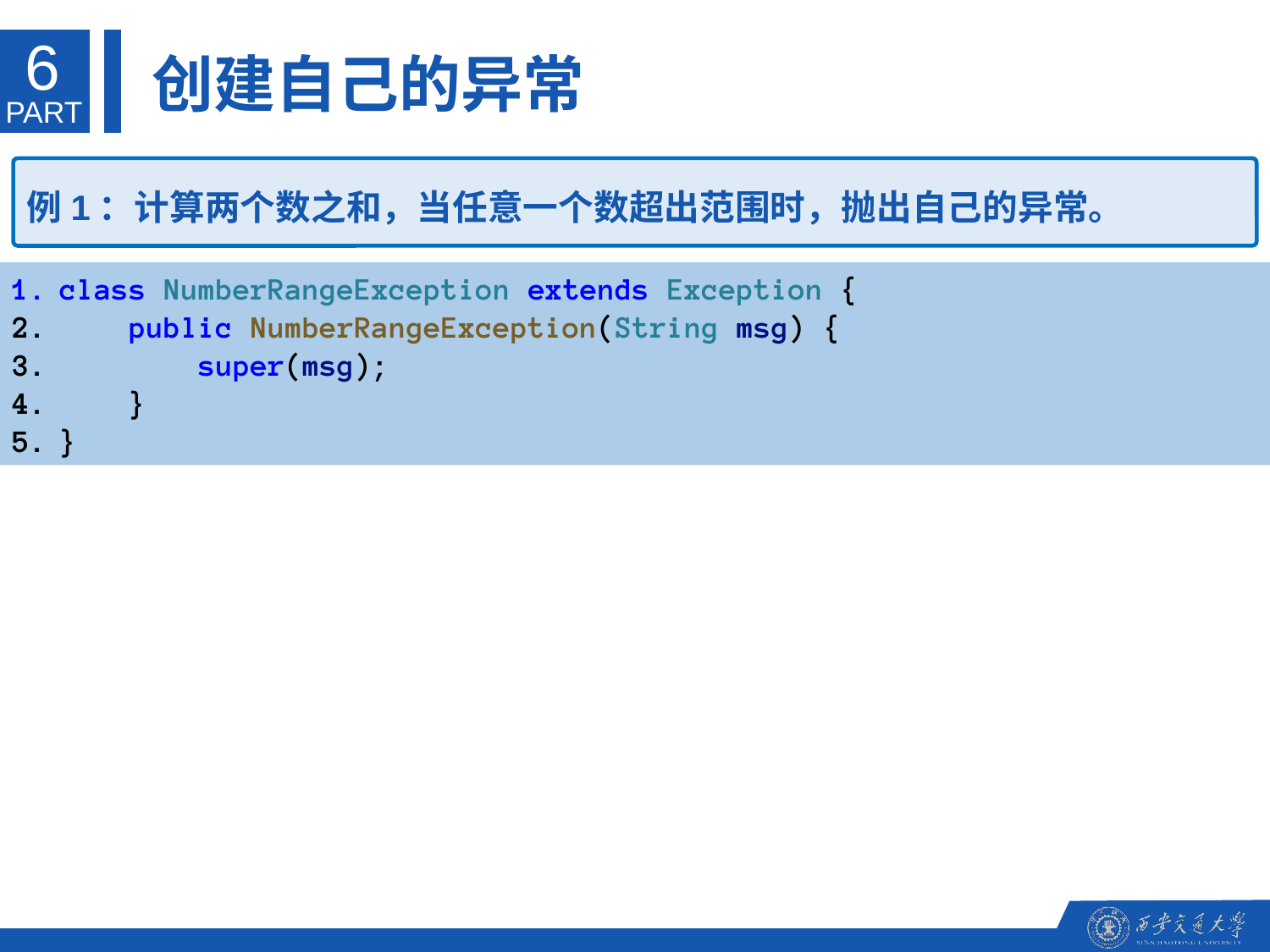

6
创建自己的异常
PART
例1：计算两个数之和，当任意一个数超出范围时，抛出自己的异常。
class NumberRangeException extends Exception {
    public NumberRangeException(String msg) {
        super(msg);
    }
}